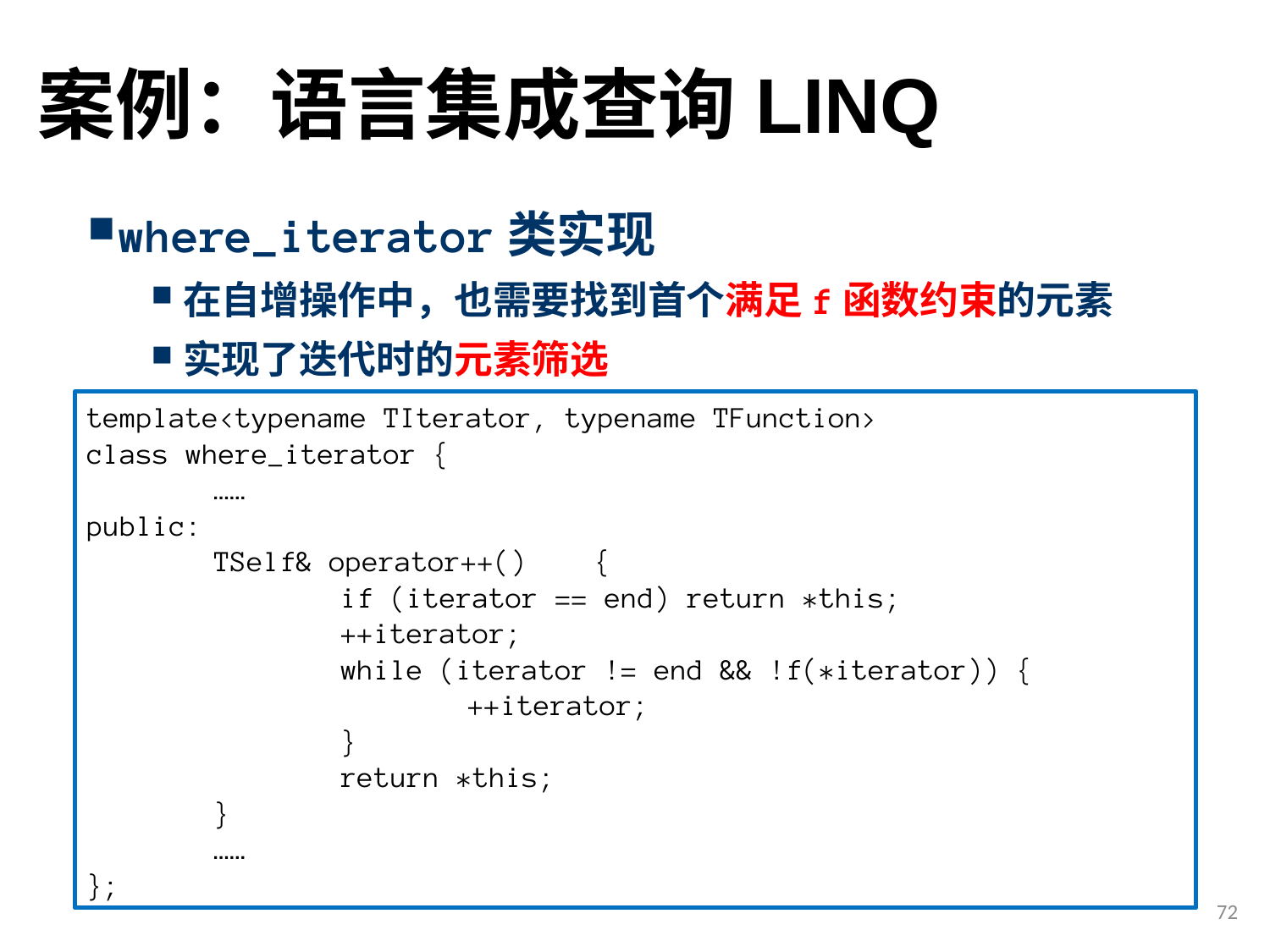

# 案例：语言集成查询LINQ
where_iterator类实现
在自增操作中，也需要找到首个满足f函数约束的元素
实现了迭代时的元素筛选
template<typename TIterator, typename TFunction>
class where_iterator {
	……
public:
	TSelf& operator++()	{
		if (iterator == end) return *this;
		++iterator;
		while (iterator != end && !f(*iterator)) {
			++iterator;
		}
		return *this;
	}
	……
};
72